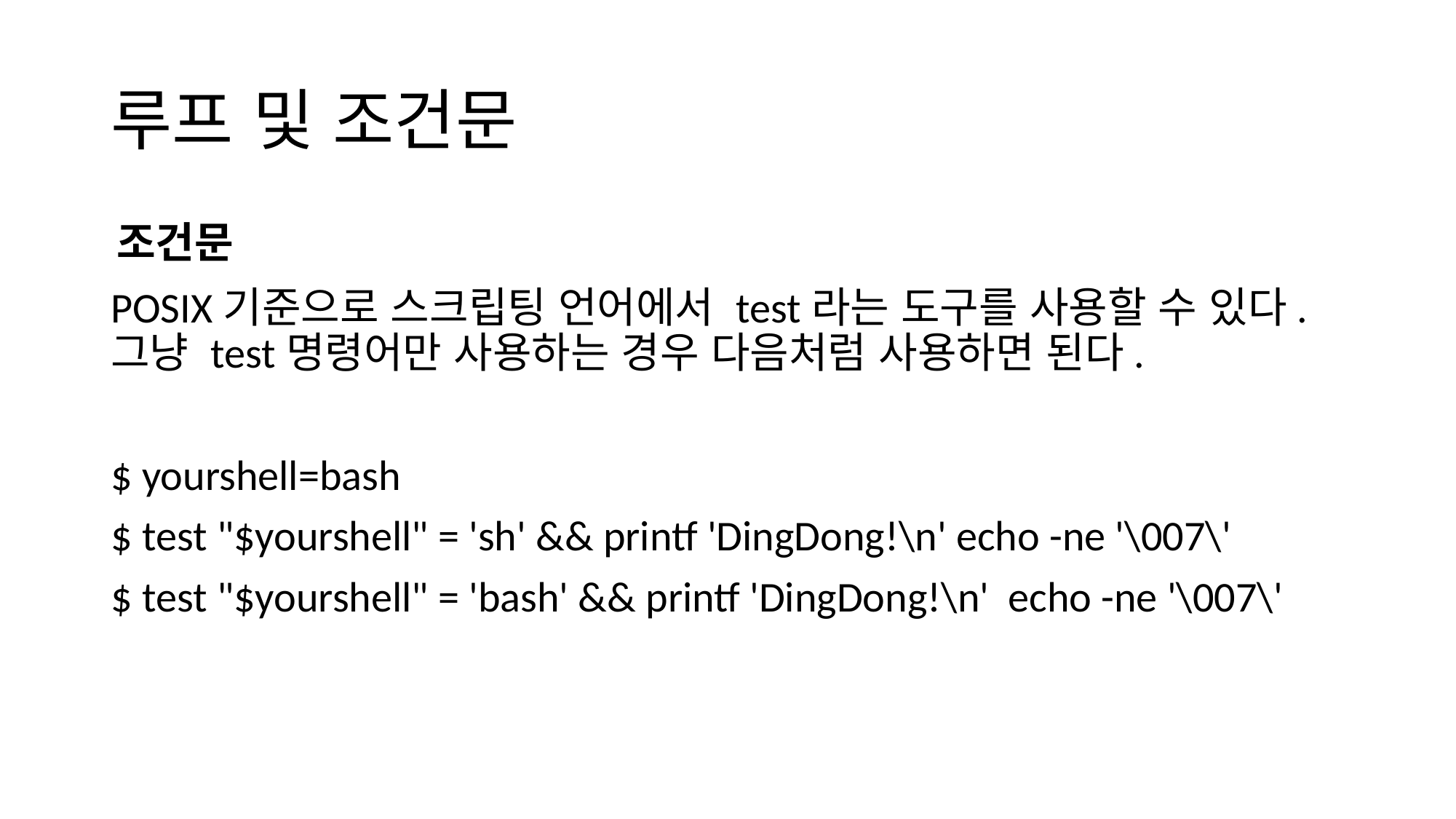

# 루프 및 조건문
조건문
POSIX기준으로 스크립팅 언어에서 test라는 도구를 사용할 수 있다. 그냥 test명령어만 사용하는 경우 다음처럼 사용하면 된다.

$ yourshell=bash
$ test "$yourshell" = 'sh' && printf 'DingDong!\n' echo -ne '\007\'
$ test "$yourshell" = 'bash' && printf 'DingDong!\n'  echo -ne '\007\'